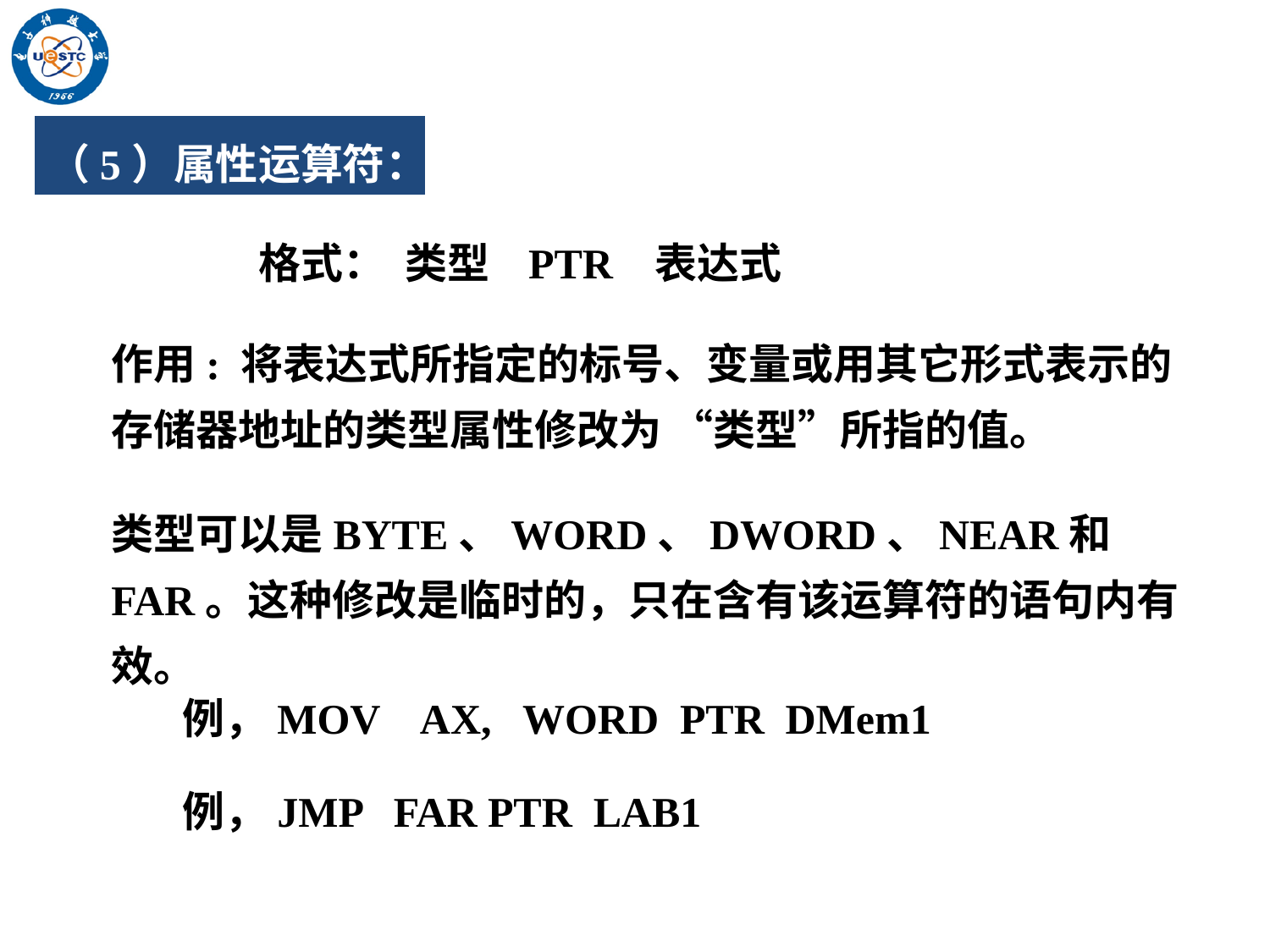

（5）属性运算符：
格式：
类型   PTR   表达式
作用: 将表达式所指定的标号、变量或用其它形式表示的存储器地址的类型属性修改为 “类型”所指的值。
类型可以是BYTE、WORD、DWORD、NEAR和FAR。这种修改是临时的，只在含有该运算符的语句内有效。
例，MOV    AX,   WORD  PTR  DMem1
例，JMP   FAR PTR  LAB1